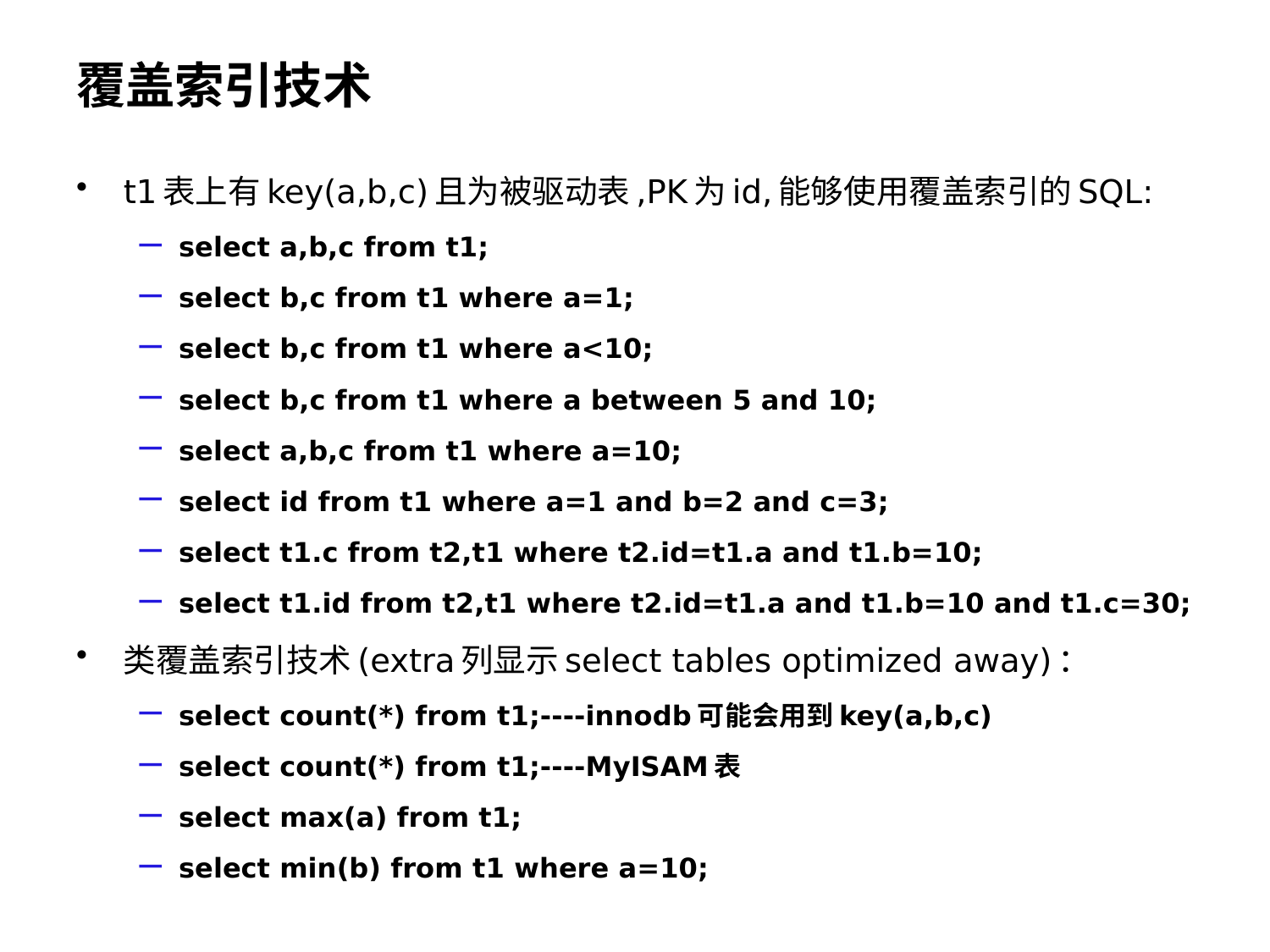

# 覆盖索引技术
t1表上有key(a,b,c)且为被驱动表,PK为id,能够使用覆盖索引的SQL:
select a,b,c from t1;
select b,c from t1 where a=1;
select b,c from t1 where a<10;
select b,c from t1 where a between 5 and 10;
select a,b,c from t1 where a=10;
select id from t1 where a=1 and b=2 and c=3;
select t1.c from t2,t1 where t2.id=t1.a and t1.b=10;
select t1.id from t2,t1 where t2.id=t1.a and t1.b=10 and t1.c=30;
类覆盖索引技术(extra列显示select tables optimized away)：
select count(*) from t1;----innodb可能会用到key(a,b,c)
select count(*) from t1;----MyISAM表
select max(a) from t1;
select min(b) from t1 where a=10;